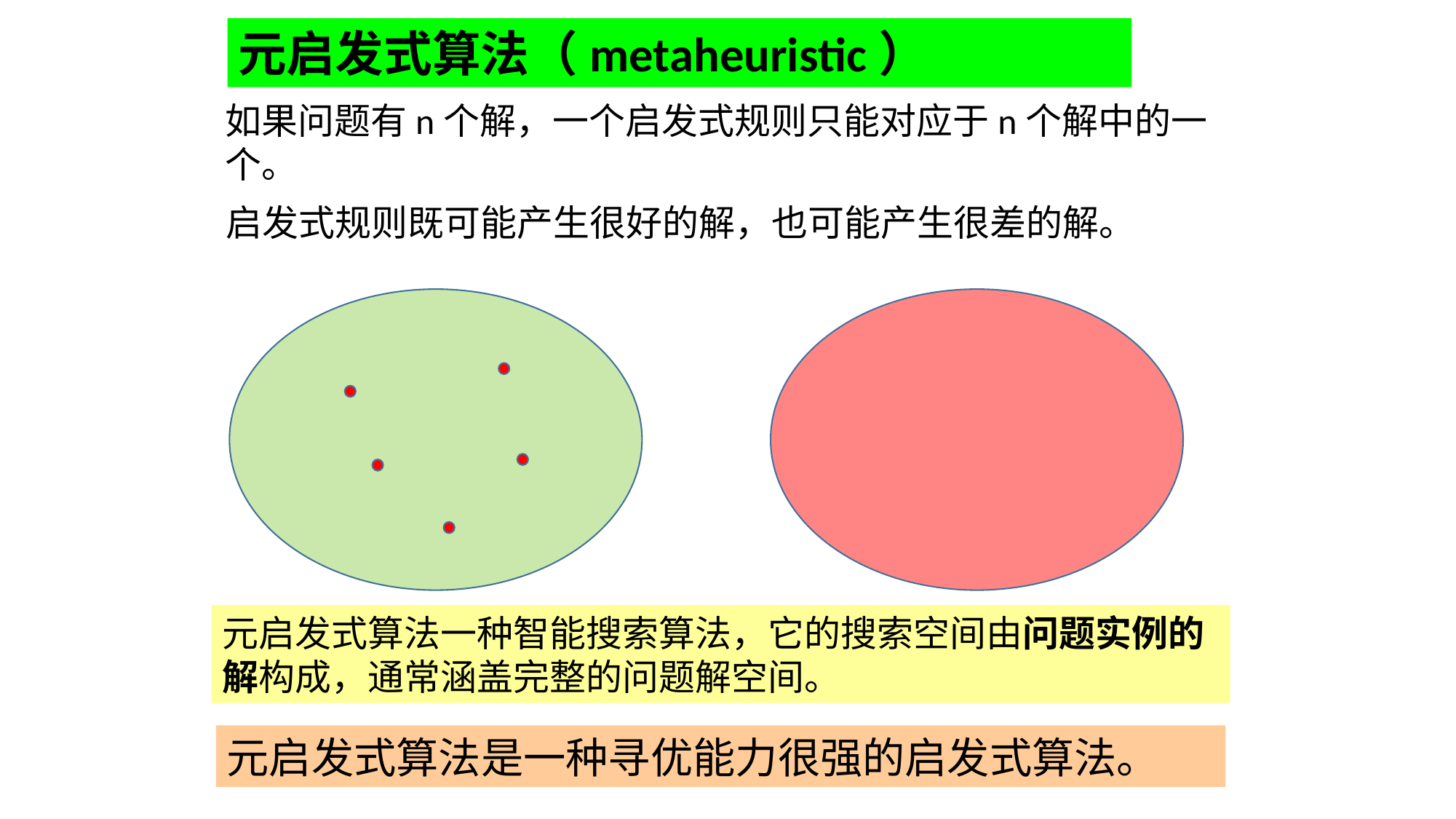

元启发式算法（metaheuristic）
如果问题有n个解，一个启发式规则只能对应于n个解中的一个。
启发式规则既可能产生很好的解，也可能产生很差的解。

元启发式算法一种智能搜索算法，它的搜索空间由问题实例的解构成，通常涵盖完整的问题解空间。
元启发式算法是一种寻优能力很强的启发式算法。